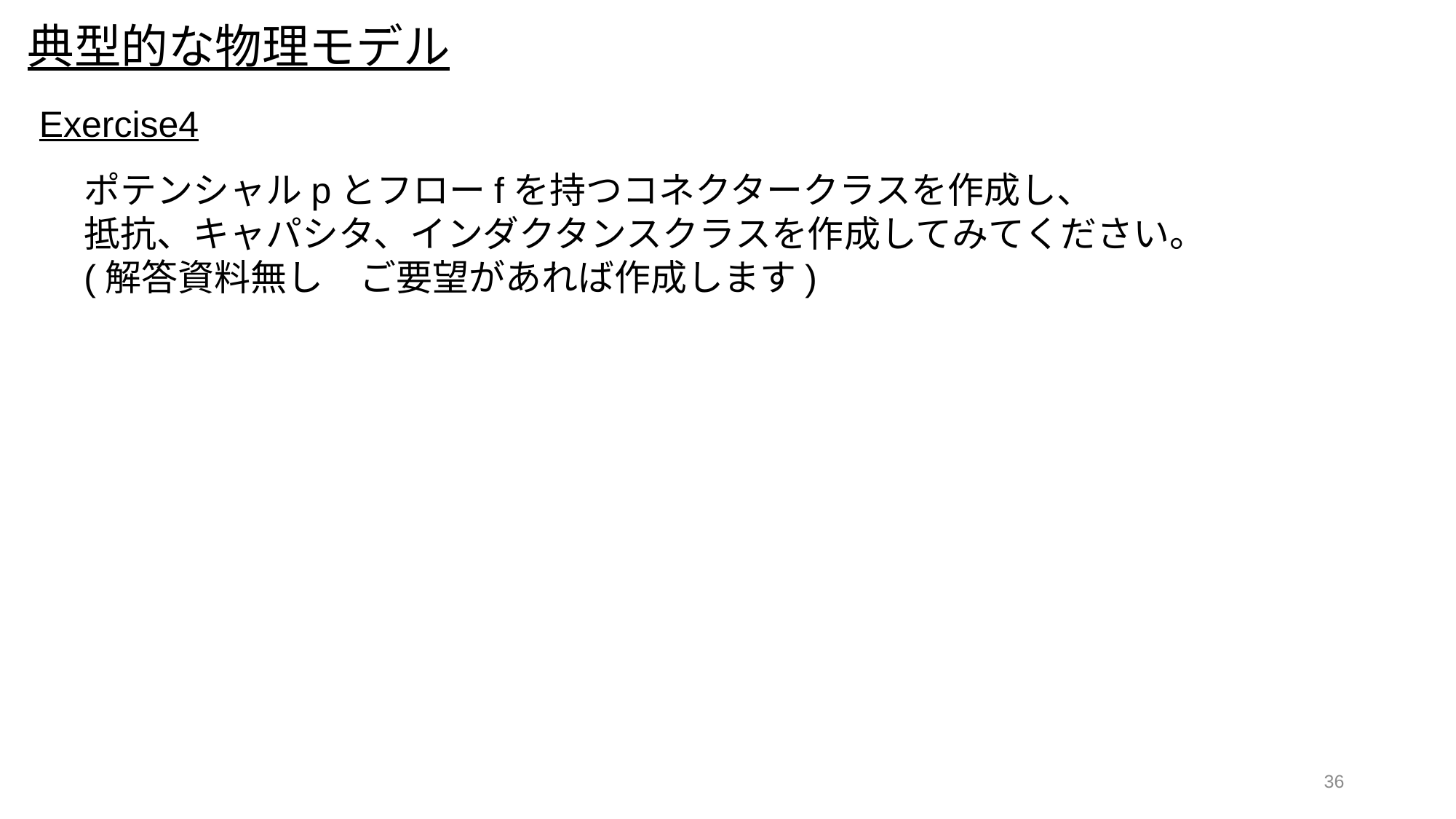

典型的な物理モデル
Exercise4
ポテンシャルpとフローfを持つコネクタークラスを作成し、
抵抗、キャパシタ、インダクタンスクラスを作成してみてください。
(解答資料無し　ご要望があれば作成します)
36